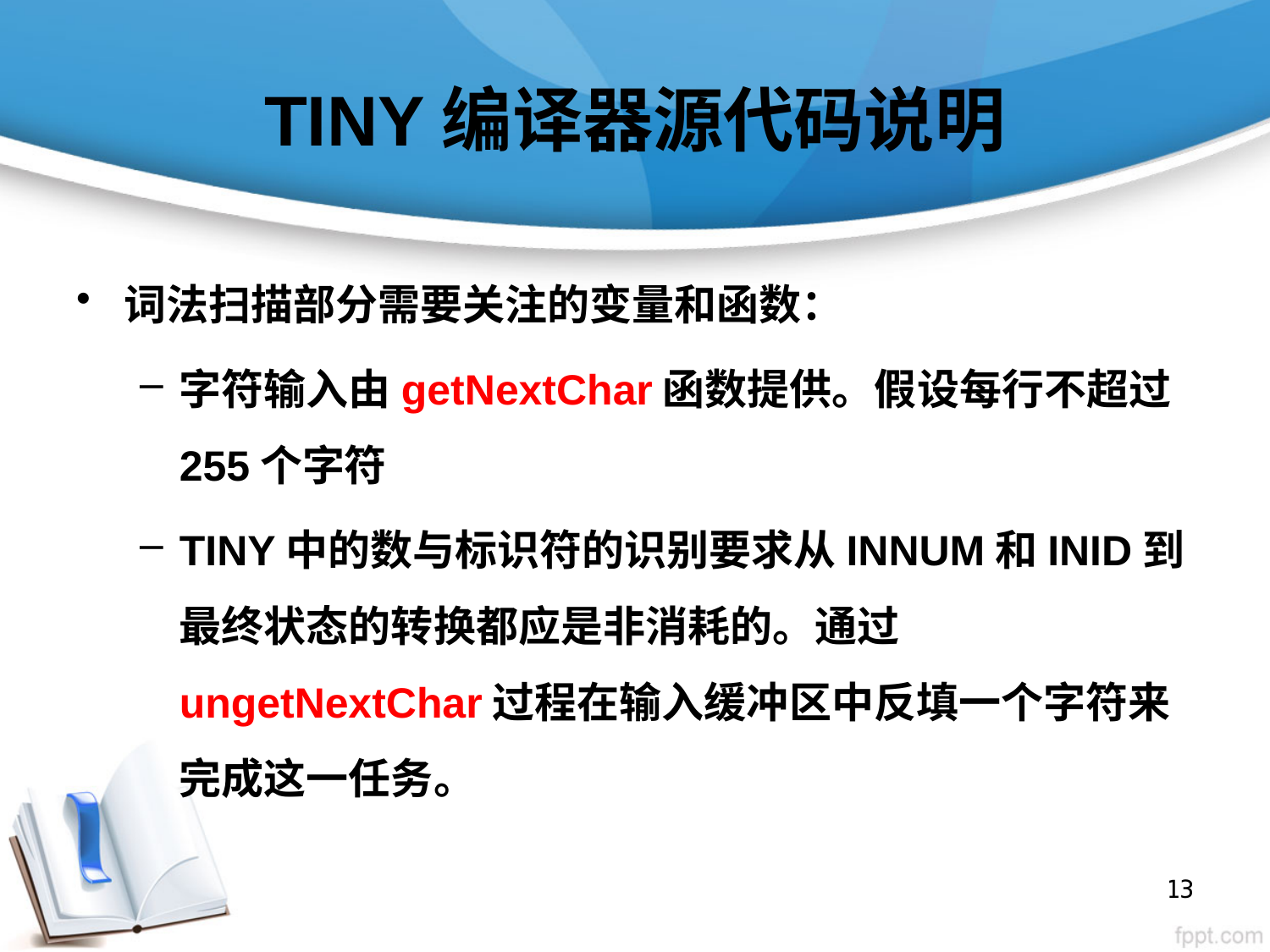

# TINY编译器源代码说明
词法扫描部分需要关注的变量和函数：
字符输入由getNextChar函数提供。假设每行不超过255个字符
TINY中的数与标识符的识别要求从INNUM和INID到最终状态的转换都应是非消耗的。通过ungetNextChar过程在输入缓冲区中反填一个字符来完成这一任务。
13